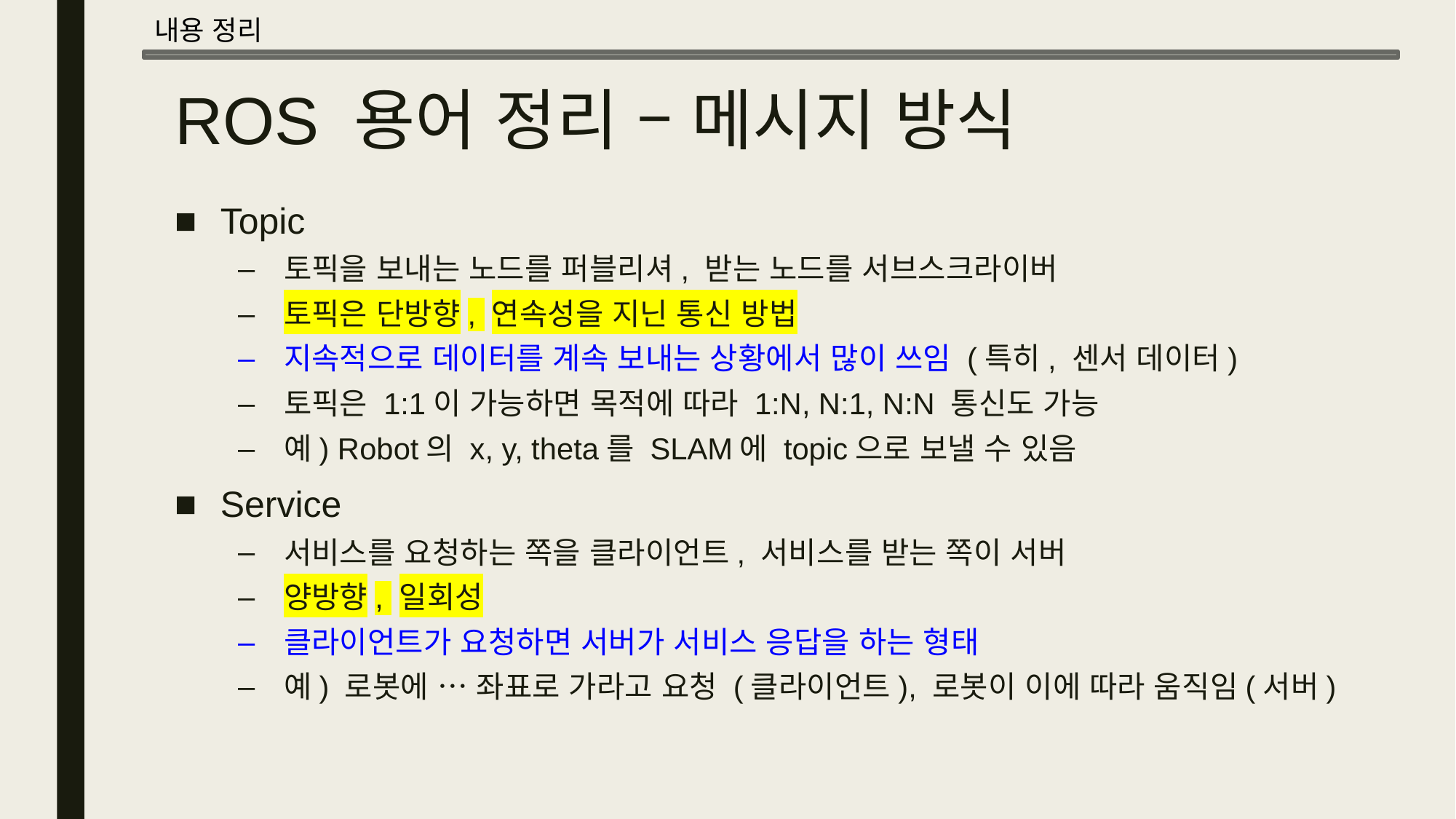

내용 정리

# ROS 용어 정리 – 메시지 방식
Topic
토픽을 보내는 노드를 퍼블리셔, 받는 노드를 서브스크라이버
토픽은 단방향, 연속성을 지닌 통신 방법
지속적으로 데이터를 계속 보내는 상황에서 많이 쓰임 (특히, 센서 데이터)
토픽은 1:1이 가능하면 목적에 따라 1:N, N:1, N:N 통신도 가능
예) Robot의 x, y, theta를 SLAM에 topic으로 보낼 수 있음
Service
서비스를 요청하는 쪽을 클라이언트, 서비스를 받는 쪽이 서버
양방향, 일회성
클라이언트가 요청하면 서버가 서비스 응답을 하는 형태
예) 로봇에 … 좌표로 가라고 요청 (클라이언트), 로봇이 이에 따라 움직임(서버)